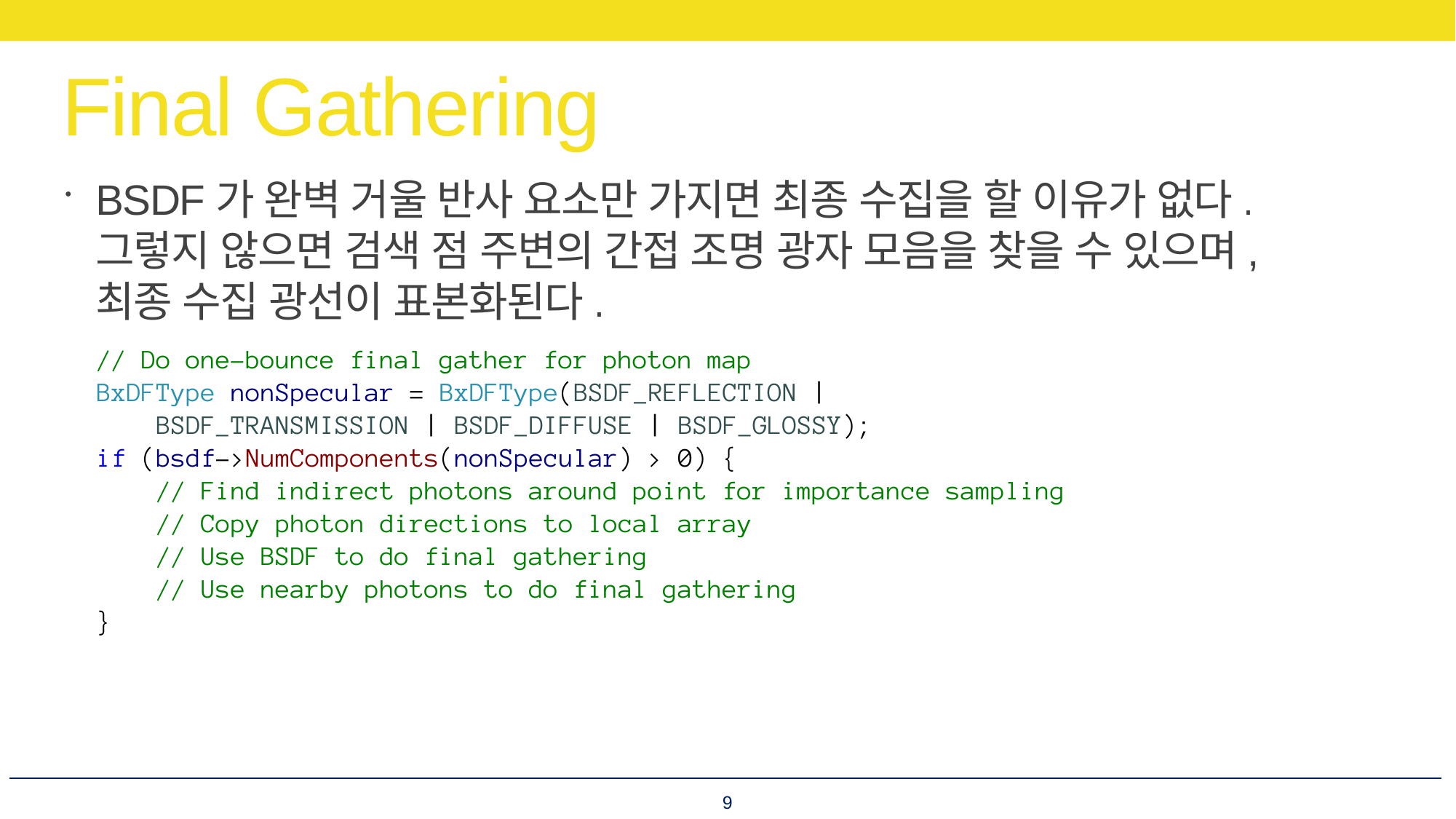

# Final Gathering
BSDF가 완벽 거울 반사 요소만 가지면 최종 수집을 할 이유가 없다.
그렇지 않으면 검색 점 주변의 간접 조명 광자 모음을 찾을 수 있으며,
최종 수집 광선이 표본화된다.
// Do one-bounce final gather for photon map
BxDFType nonSpecular = BxDFType(BSDF_REFLECTION |
    BSDF_TRANSMISSION | BSDF_DIFFUSE | BSDF_GLOSSY);
if (bsdf->NumComponents(nonSpecular) > 0) {
    // Find indirect photons around point for importance sampling
    // Copy photon directions to local array
    // Use BSDF to do final gathering
    // Use nearby photons to do final gathering
}
9